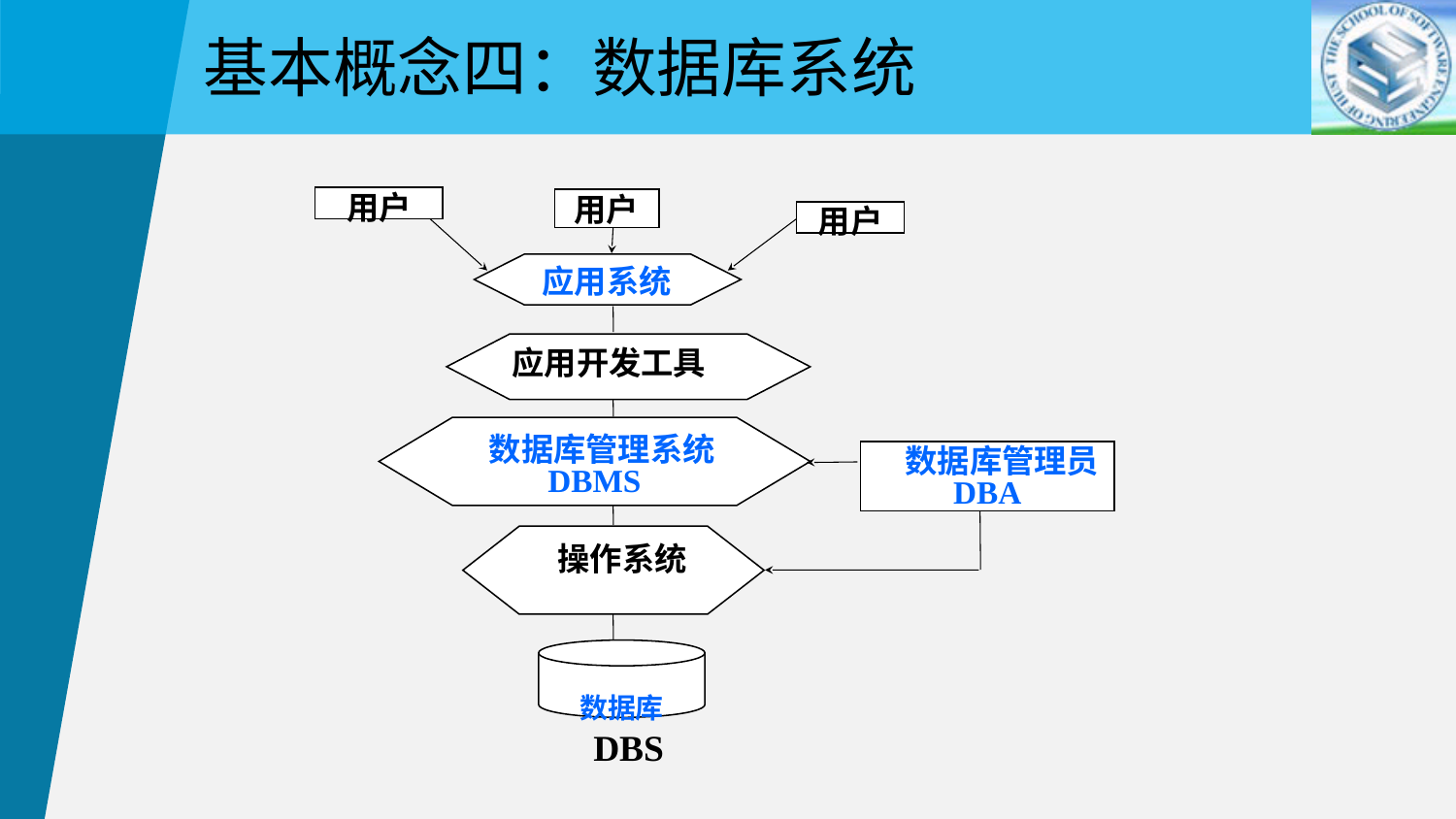

基本概念四：数据库系统
用户
用户
用户

 应用系统

应用开发工具

 数据库管理系统
DBMS
   数据库管理员
DBA

    操作系统

数据库
     DBS